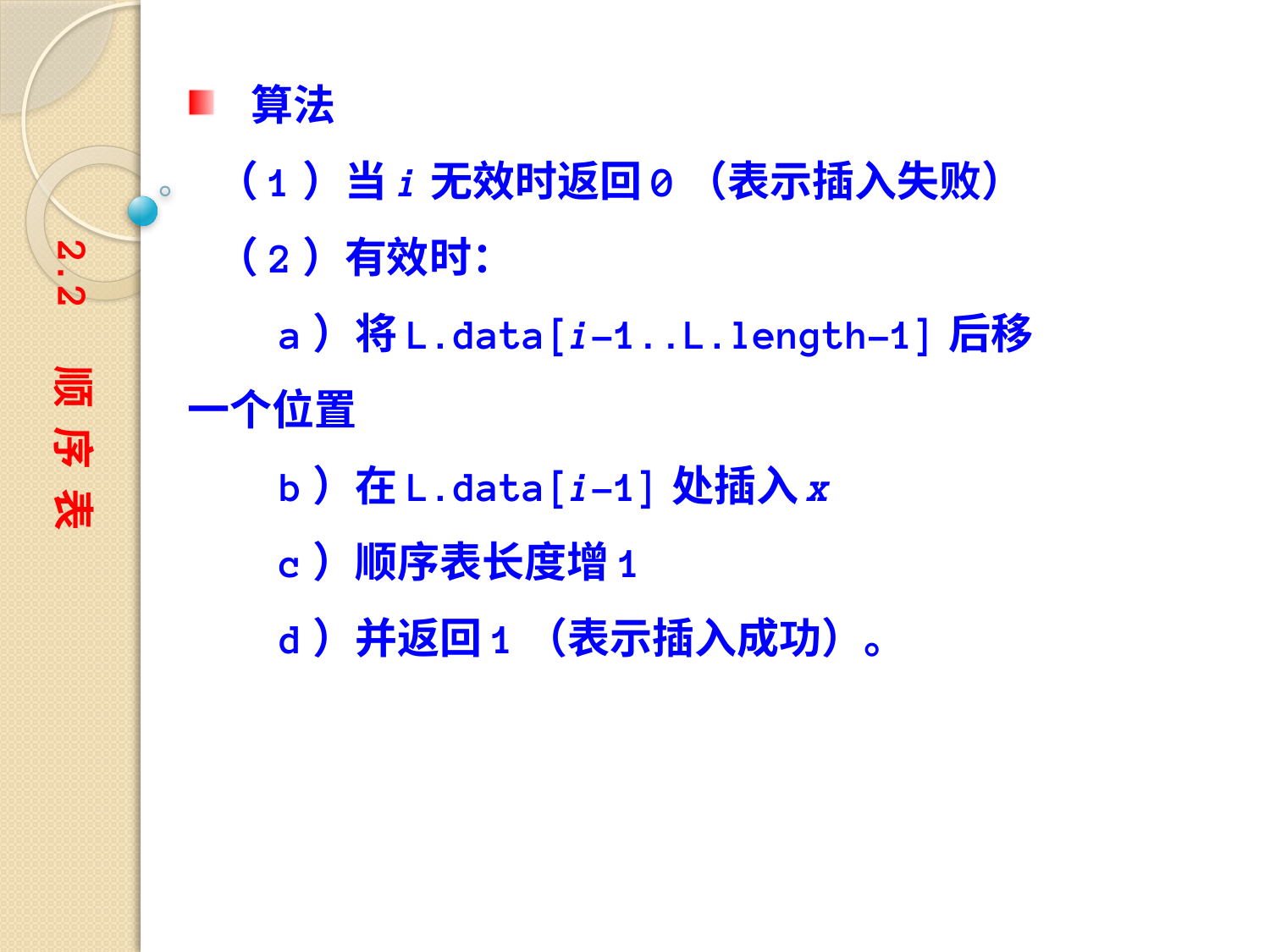

算法
  （1）当i无效时返回0（表示插入失败）
  （2）有效时：
    a）将L.data[i-1..L.length-1]后移一个位置
    b）在L.data[i-1]处插入x
    c）顺序表长度增1
    d）并返回1（表示插入成功）。
2.2  顺  序  表